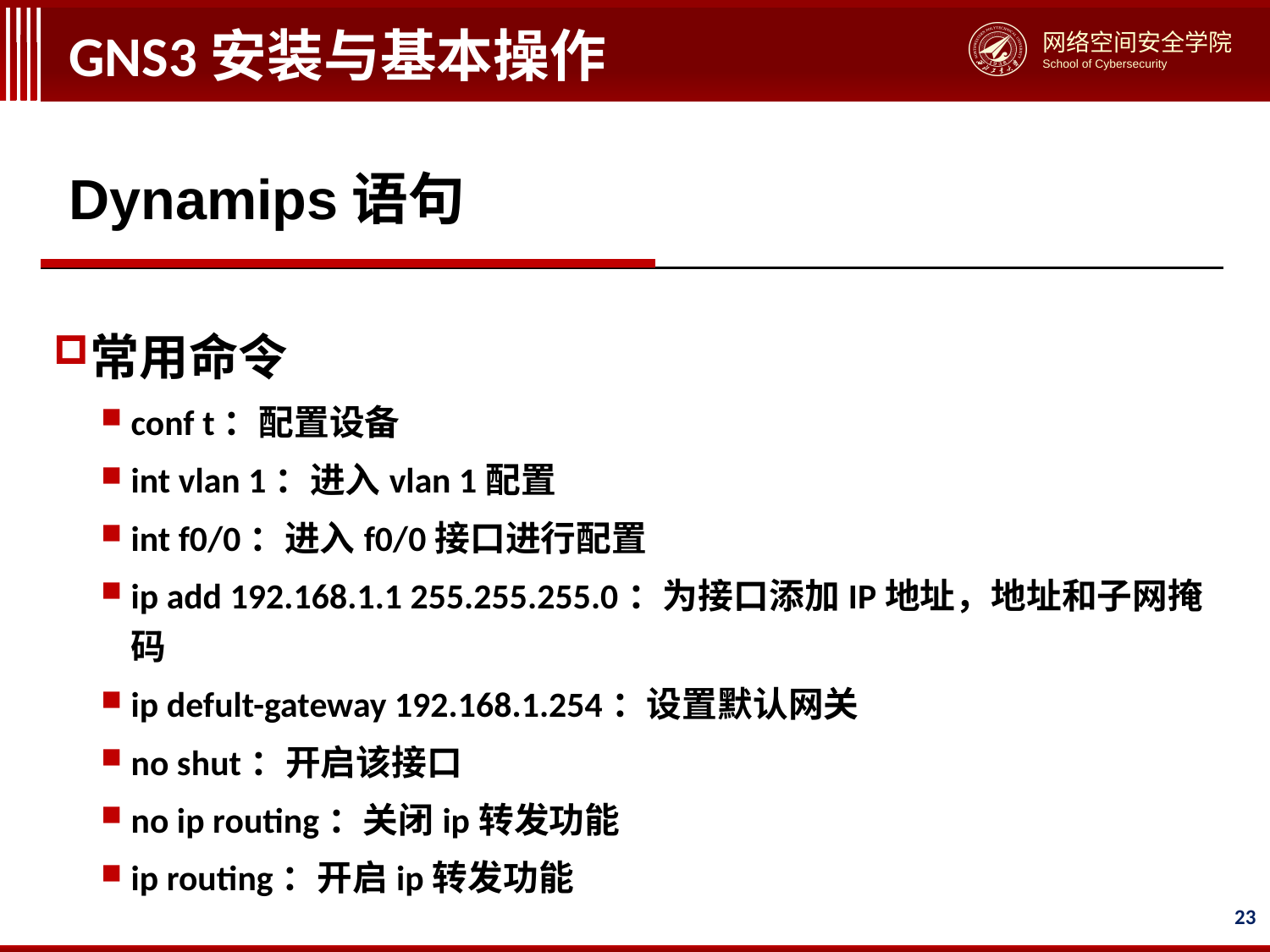

# GNS3安装与基本操作
Dynamips语句
常用命令
conf t：配置设备
int vlan 1：进入vlan 1配置
int f0/0：进入f0/0接口进行配置
ip add 192.168.1.1 255.255.255.0：为接口添加IP地址，地址和子网掩码
ip defult-gateway 192.168.1.254：设置默认网关
no shut：开启该接口
no ip routing：关闭ip转发功能
ip routing：开启ip转发功能